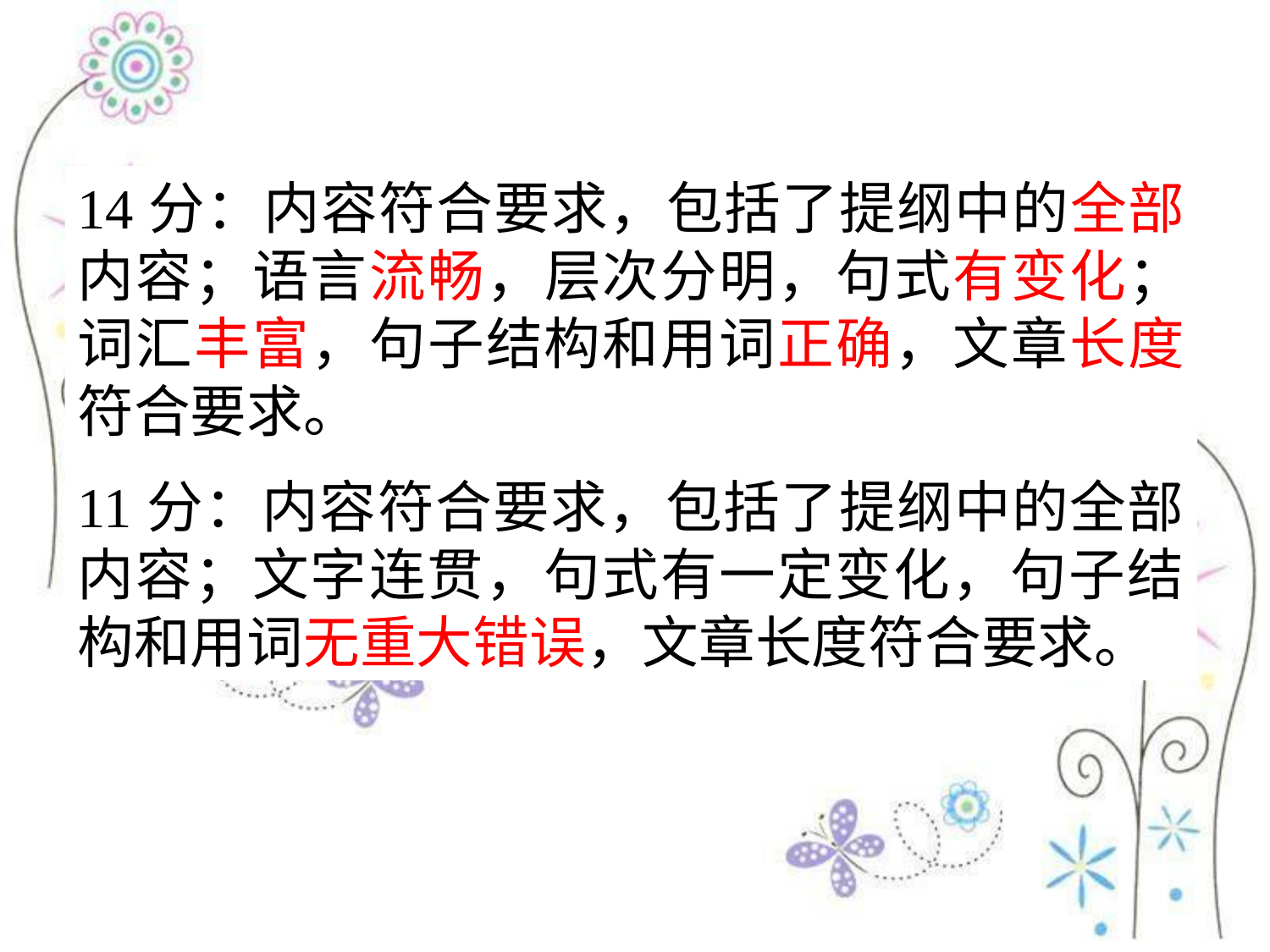

14分：内容符合要求，包括了提纲中的全部内容；语言流畅，层次分明，句式有变化；词汇丰富，句子结构和用词正确，文章长度符合要求。
11分：内容符合要求，包括了提纲中的全部内容；文字连贯，句式有一定变化，句子结构和用词无重大错误，文章长度符合要求。